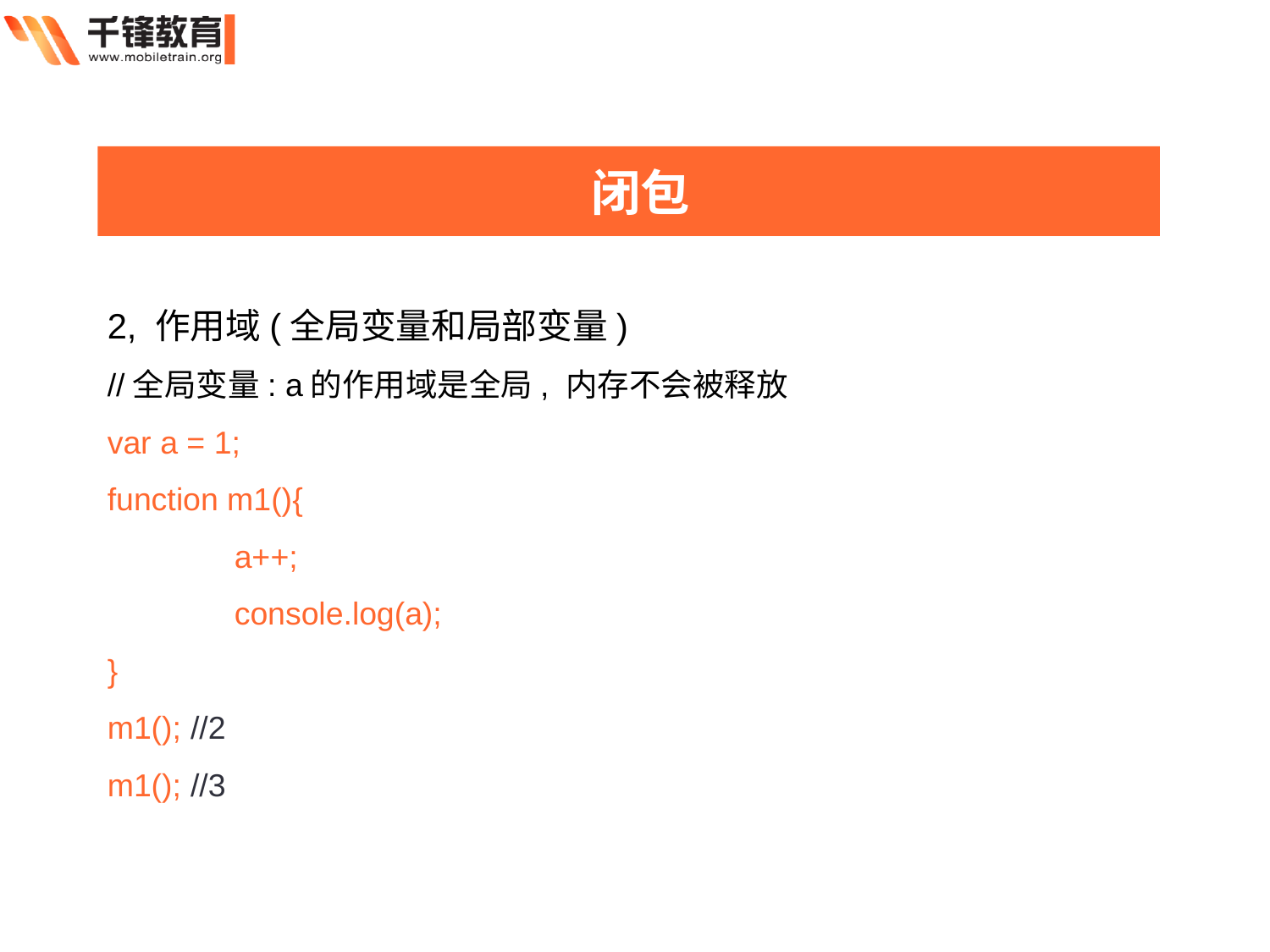

闭包
2, 作用域(全局变量和局部变量)
//全局变量: a的作用域是全局, 内存不会被释放
var a = 1;
function m1(){
	a++;
	console.log(a);
}
m1(); //2
m1(); //3